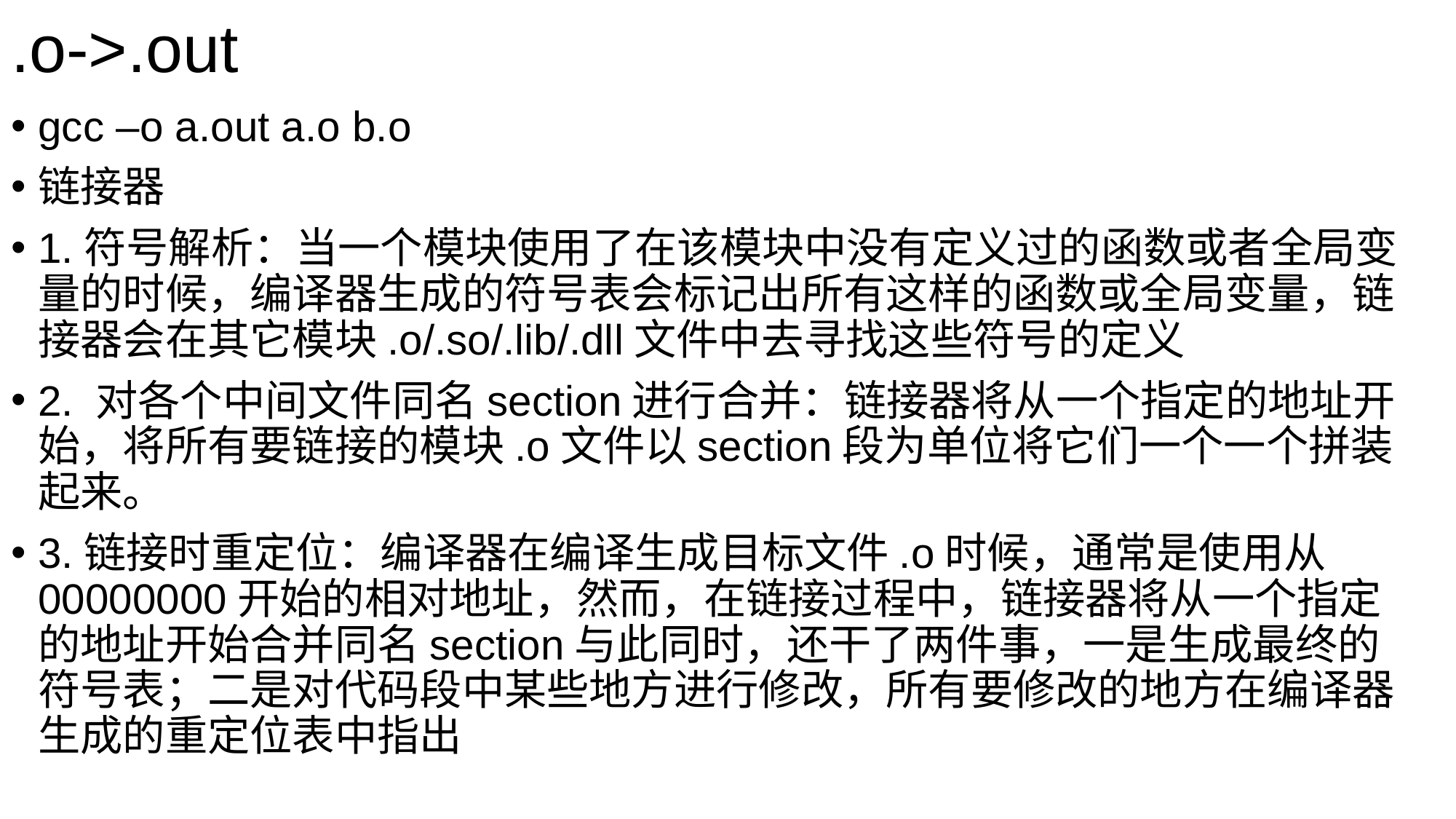

# .o->.out
gcc –o a.out a.o b.o
链接器
1.符号解析：当一个模块使用了在该模块中没有定义过的函数或者全局变量的时候，编译器生成的符号表会标记出所有这样的函数或全局变量，链接器会在其它模块.o/.so/.lib/.dll文件中去寻找这些符号的定义
2. 对各个中间文件同名section进行合并：链接器将从一个指定的地址开始，将所有要链接的模块.o文件以section段为单位将它们一个一个拼装起来。
3.链接时重定位：编译器在编译生成目标文件.o时候，通常是使用从00000000开始的相对地址，然而，在链接过程中，链接器将从一个指定的地址开始合并同名section与此同时，还干了两件事，一是生成最终的符号表；二是对代码段中某些地方进行修改，所有要修改的地方在编译器生成的重定位表中指出